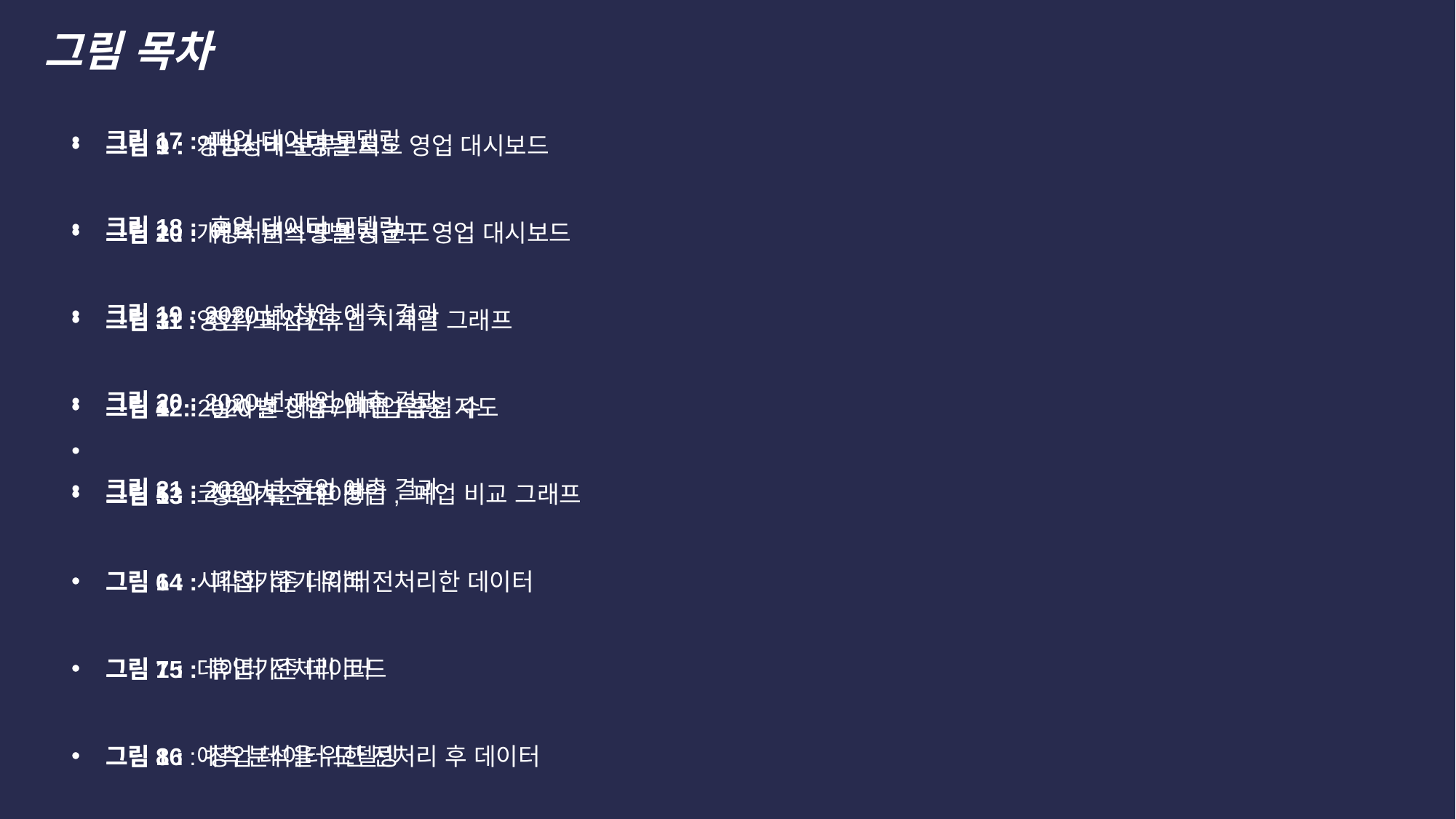

그림 목차
그림1 : 개방서비스명별 시도 영업 대시보드

그림2 : 개방서비스명별 시군구 영업 대시보드

그림3 : 영업/폐업/휴업 시계열 그래프

그림4  : 2020년 이후의 폐업업종 지도

그림5 : 코로나로 인한 창업, 폐업 비교 그래프

그림6 : 시각화 하기 위해 전처리한 데이터

그림7 : 데이터 전처리 코드

그림8 : 예측 분석을 위한 전처리 후 데이터
그림9 : 영업상태 분류코드

그림10 : 예측 분석 모델링 코드

그림11 : 정확도 사진

그림12 : 날짜별 창업/폐업/휴업 수

그림13 : 창업기준 데이터

그림14 : 폐업기준 데이터

그림15 : 휴업기준 데이터

그림16 : 창업 데이터 모델링

그림17 : 폐업 데이터 모델링

그림18 : 휴업 데이터 모델링

그림19 : 2020년 창업 예측 결과

그림20 : 2020년 폐업 예측 결과

그림21 : 2020년 휴업 예측 결과